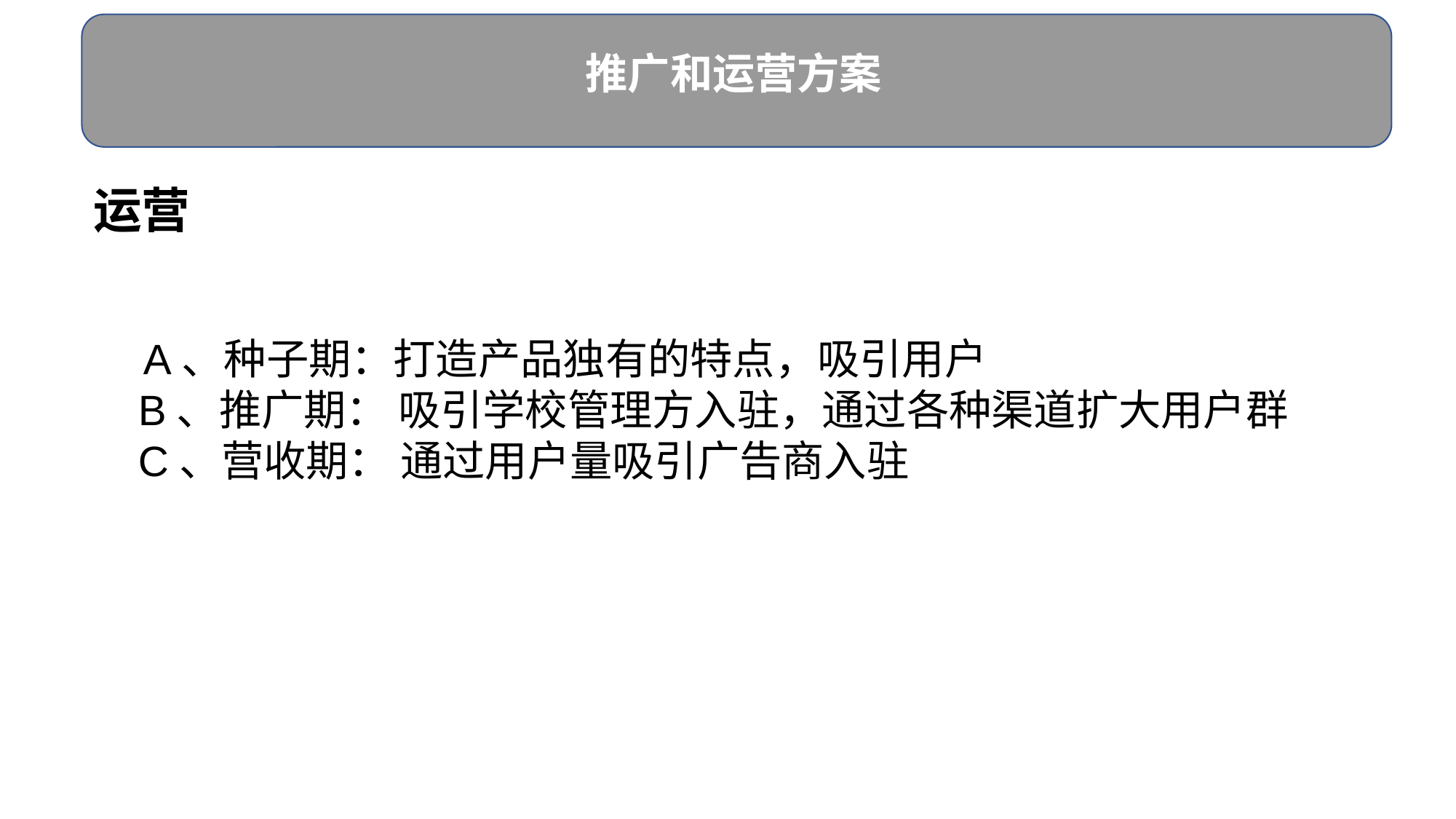

推广和运营方案
运营
A、种子期：打造产品独有的特点，吸引用户
 B、推广期： 吸引学校管理方入驻，通过各种渠道扩大用户群
 C、营收期： 通过用户量吸引广告商入驻